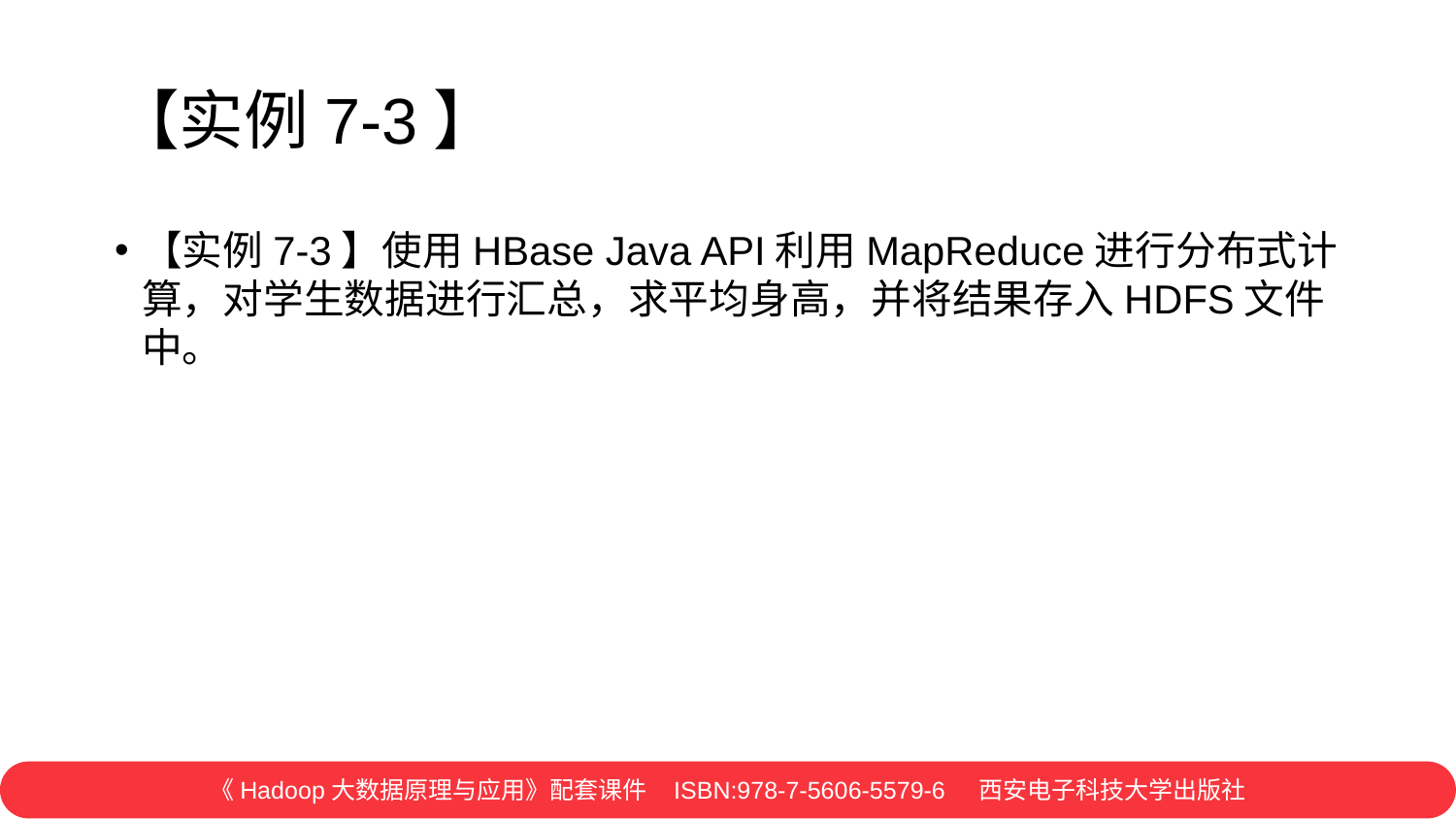

# 【实例7-3】
【实例7-3】使用HBase Java API利用MapReduce进行分布式计算，对学生数据进行汇总，求平均身高，并将结果存入HDFS文件中。